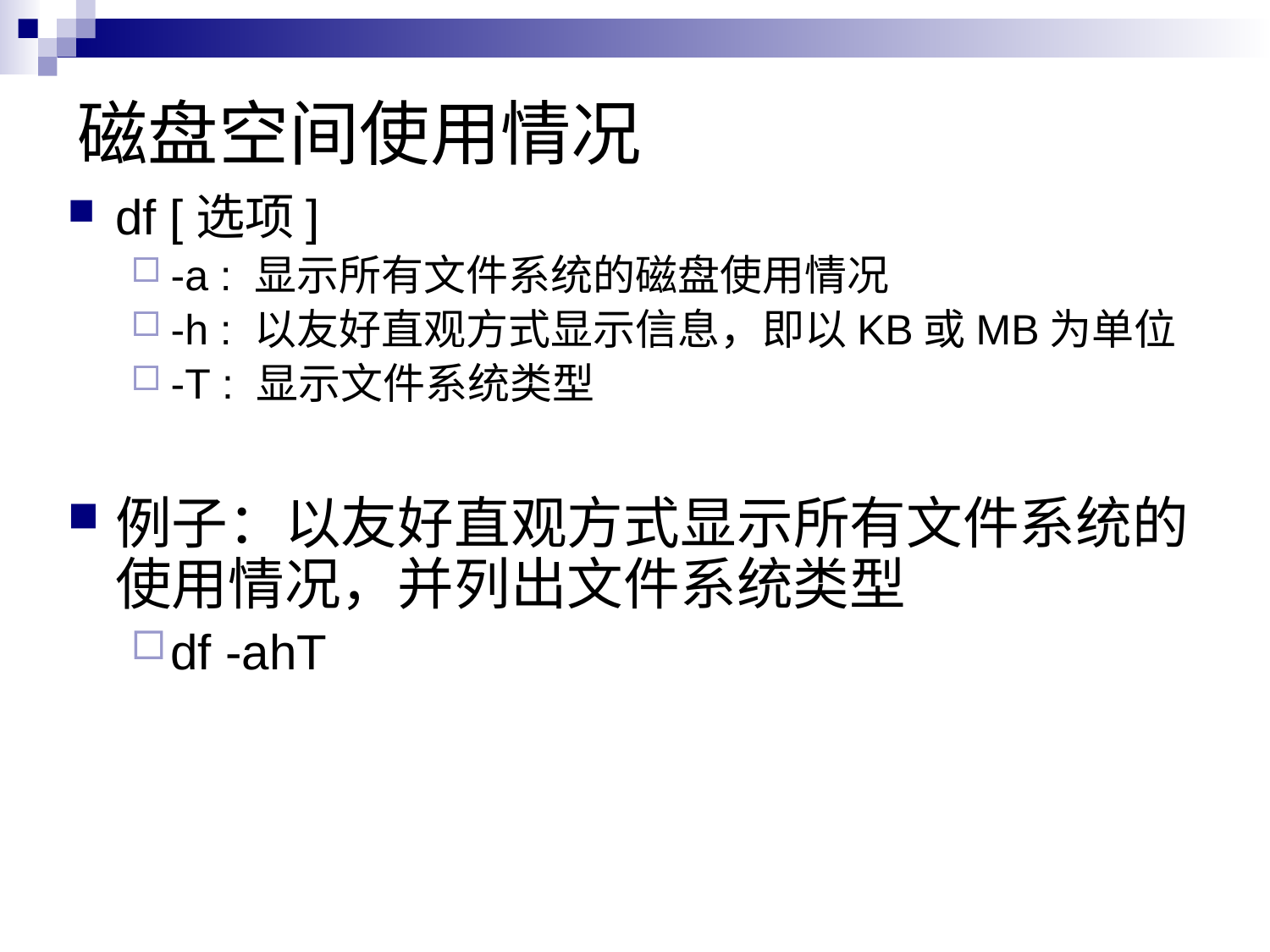

# 磁盘空间使用情况
df [选项]
-a : 显示所有文件系统的磁盘使用情况
-h : 以友好直观方式显示信息，即以KB或MB为单位
-T : 显示文件系统类型

例子：以友好直观方式显示所有文件系统的使用情况，并列出文件系统类型
df -ahT